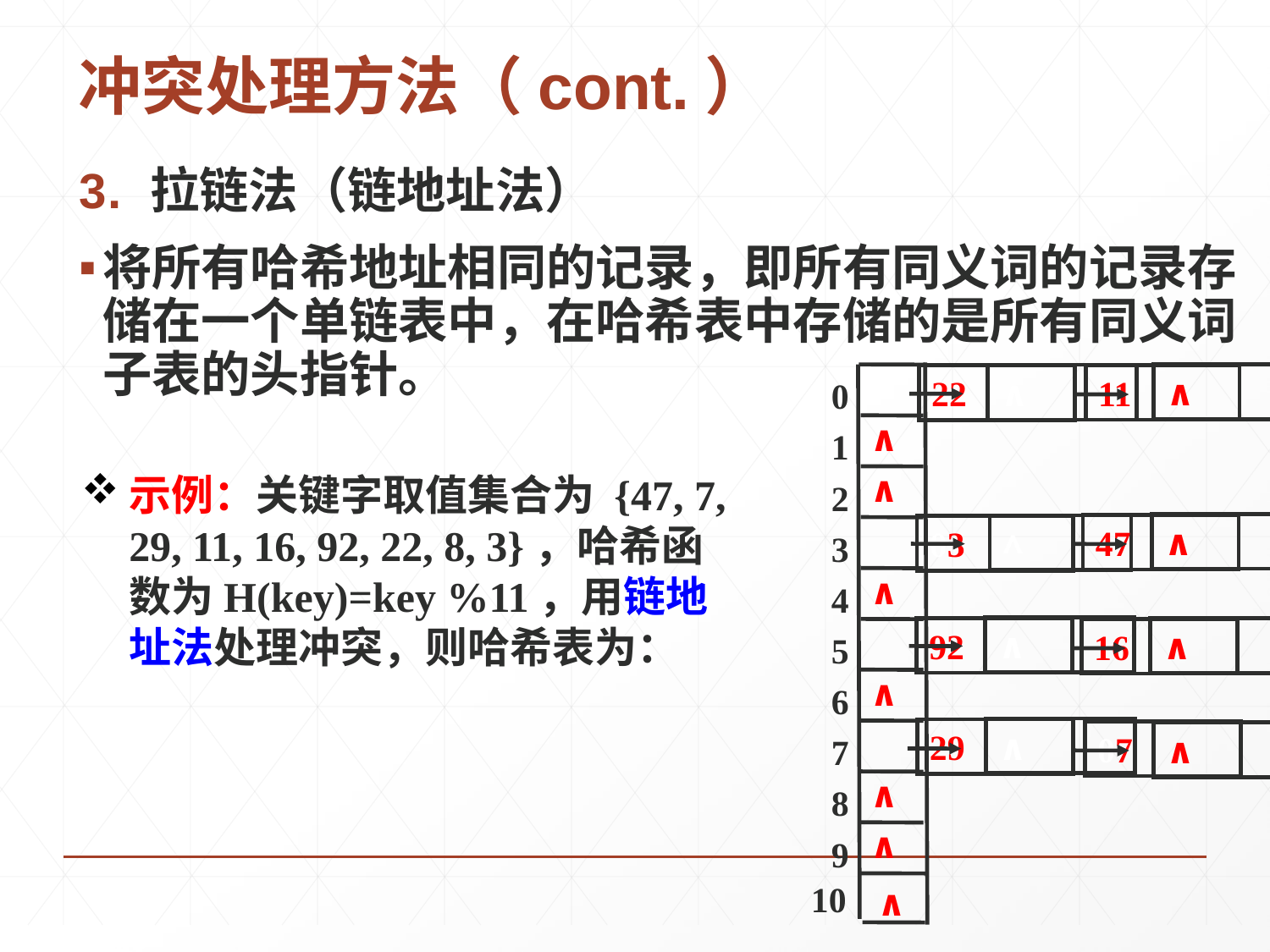

冲突处理方法（cont.）
拉链法（链地址法）
将所有哈希地址相同的记录，即所有同义词的记录存储在一个单链表中，在哈希表中存储的是所有同义词子表的头指针。

∧
∧
11
22
0

∧

1

∧

2

∧
47
∧
03

3

∧

4

∧
92
∧

16
5

∧

6

∧
29

07
∧
7

∧

8

∧

9

示例：关键字取值集合为 {47, 7, 29, 11, 16, 92, 22, 8, 3}，哈希函数为H(key)=key %11，用链地址法处理冲突，则哈希表为：
10
∧